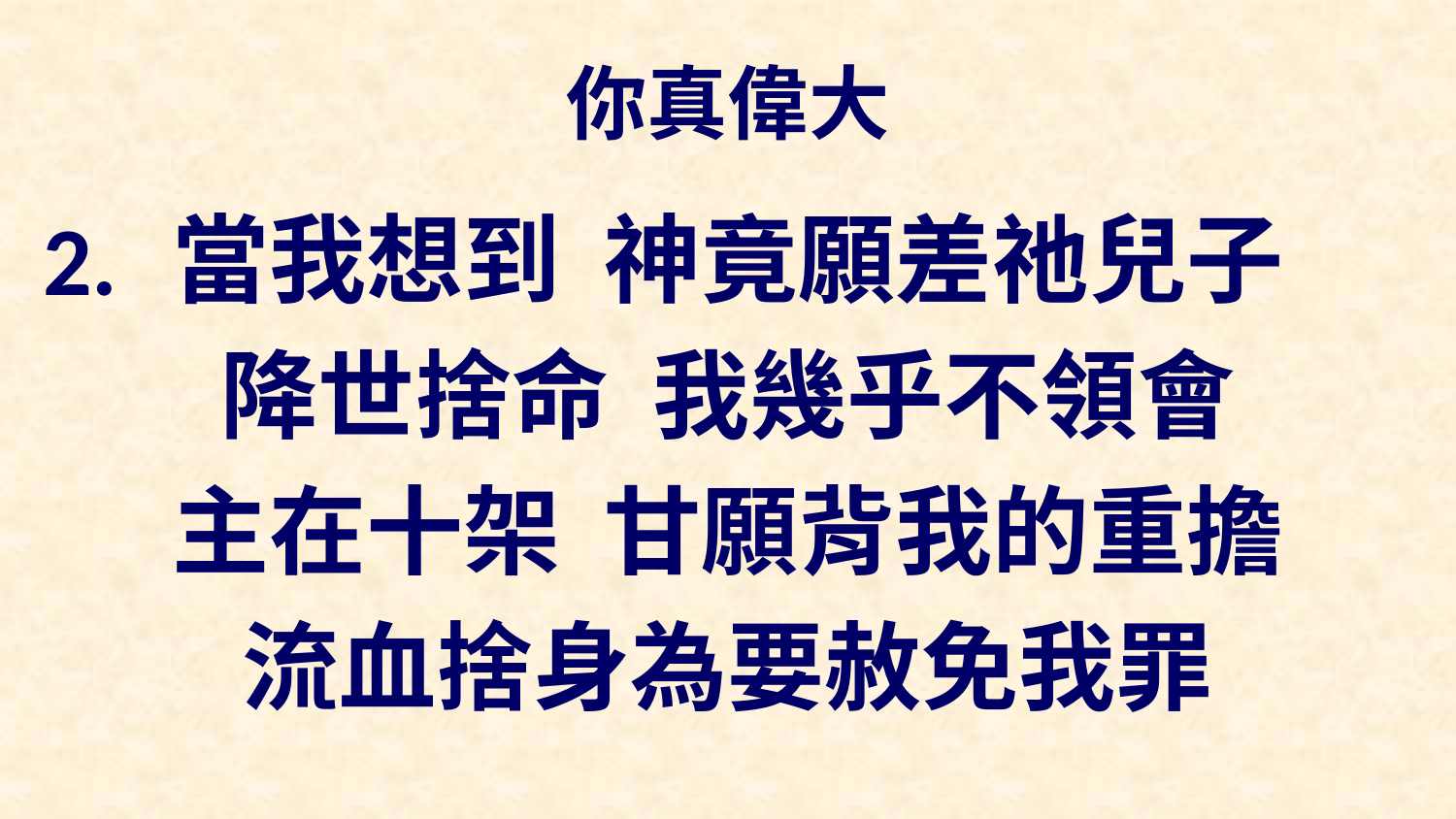

# 你真偉大
當我想到  神竟願差祂兒子
降世捨命  我幾乎不領會
主在十架  甘願背我的重擔
流血捨身為要赦免我罪
2.